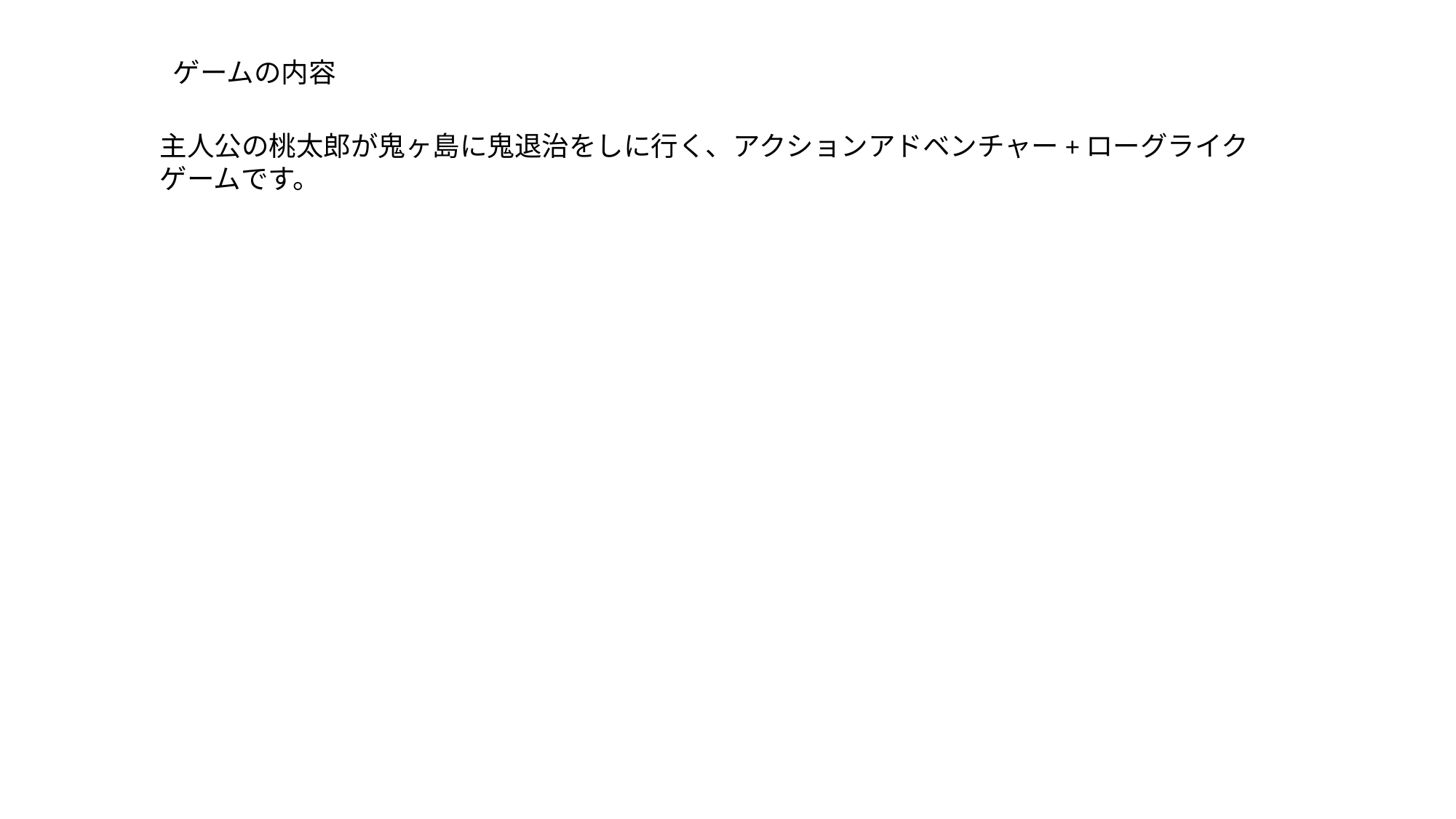

ゲームの内容
主人公の桃太郎が鬼ヶ島に鬼退治をしに行く、アクションアドベンチャー+ローグライクゲームです。